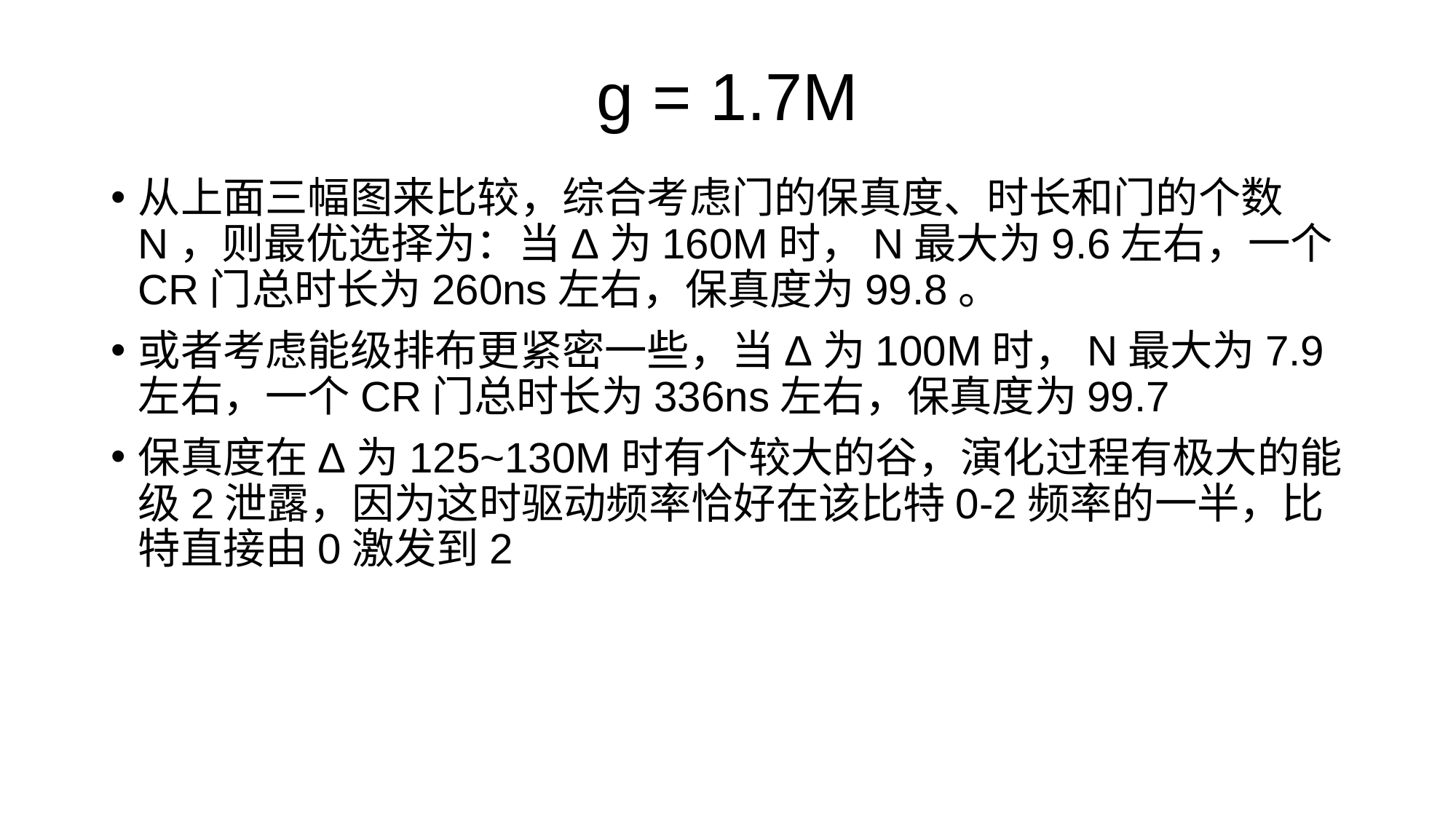

# g = 1.7M
从上面三幅图来比较，综合考虑门的保真度、时长和门的个数N，则最优选择为：当Δ为160M时，N最大为9.6左右，一个CR门总时长为260ns左右，保真度为99.8。
或者考虑能级排布更紧密一些，当Δ为100M时，N最大为7.9左右，一个CR门总时长为336ns左右，保真度为99.7
保真度在Δ为125~130M时有个较大的谷，演化过程有极大的能级2泄露，因为这时驱动频率恰好在该比特0-2频率的一半，比特直接由0激发到2